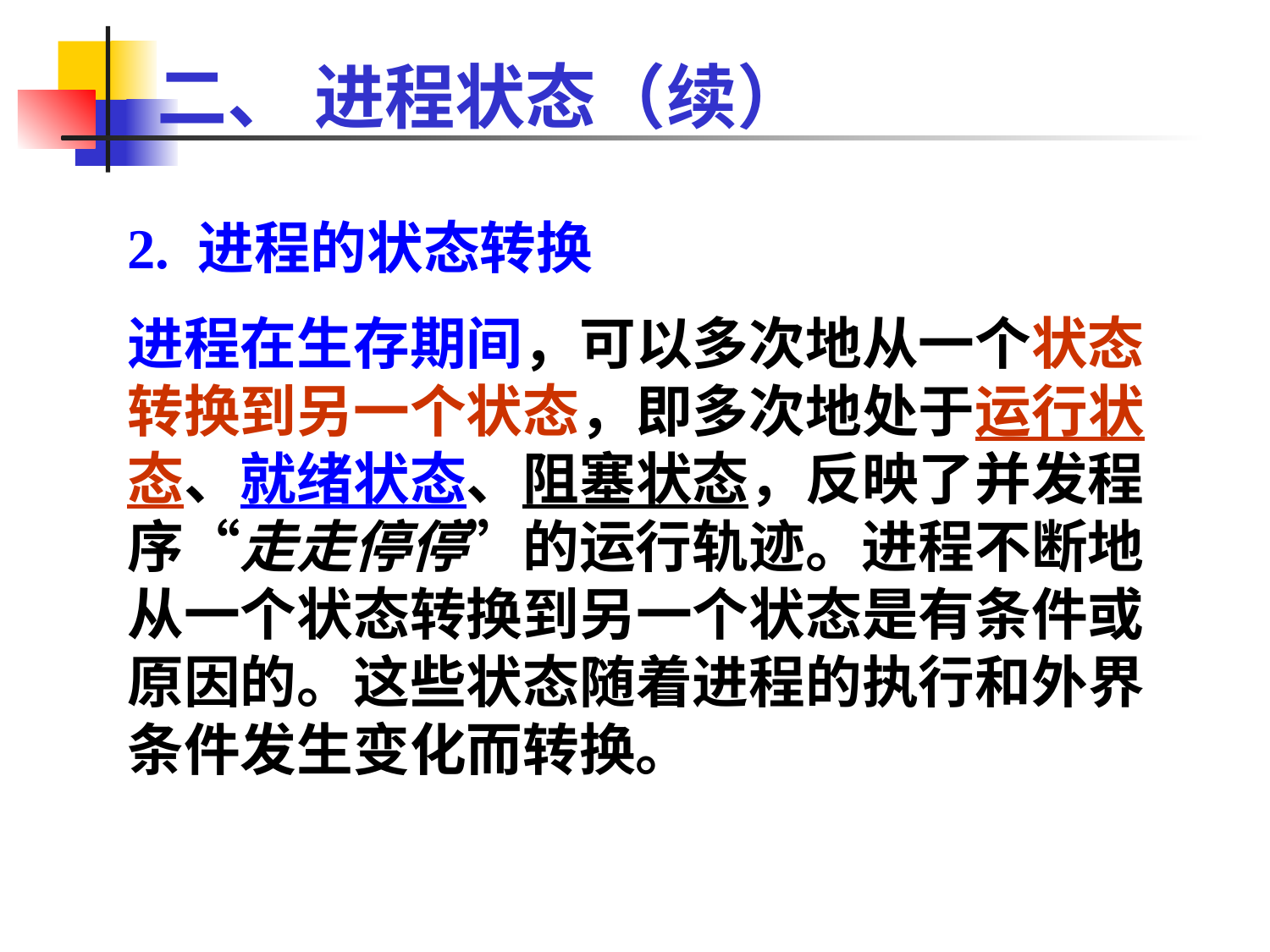

二、 进程状态（续）
2. 进程的状态转换
进程在生存期间，可以多次地从一个状态转换到另一个状态，即多次地处于运行状态、就绪状态、阻塞状态，反映了并发程序“走走停停”的运行轨迹。进程不断地从一个状态转换到另一个状态是有条件或原因的。这些状态随着进程的执行和外界条件发生变化而转换。